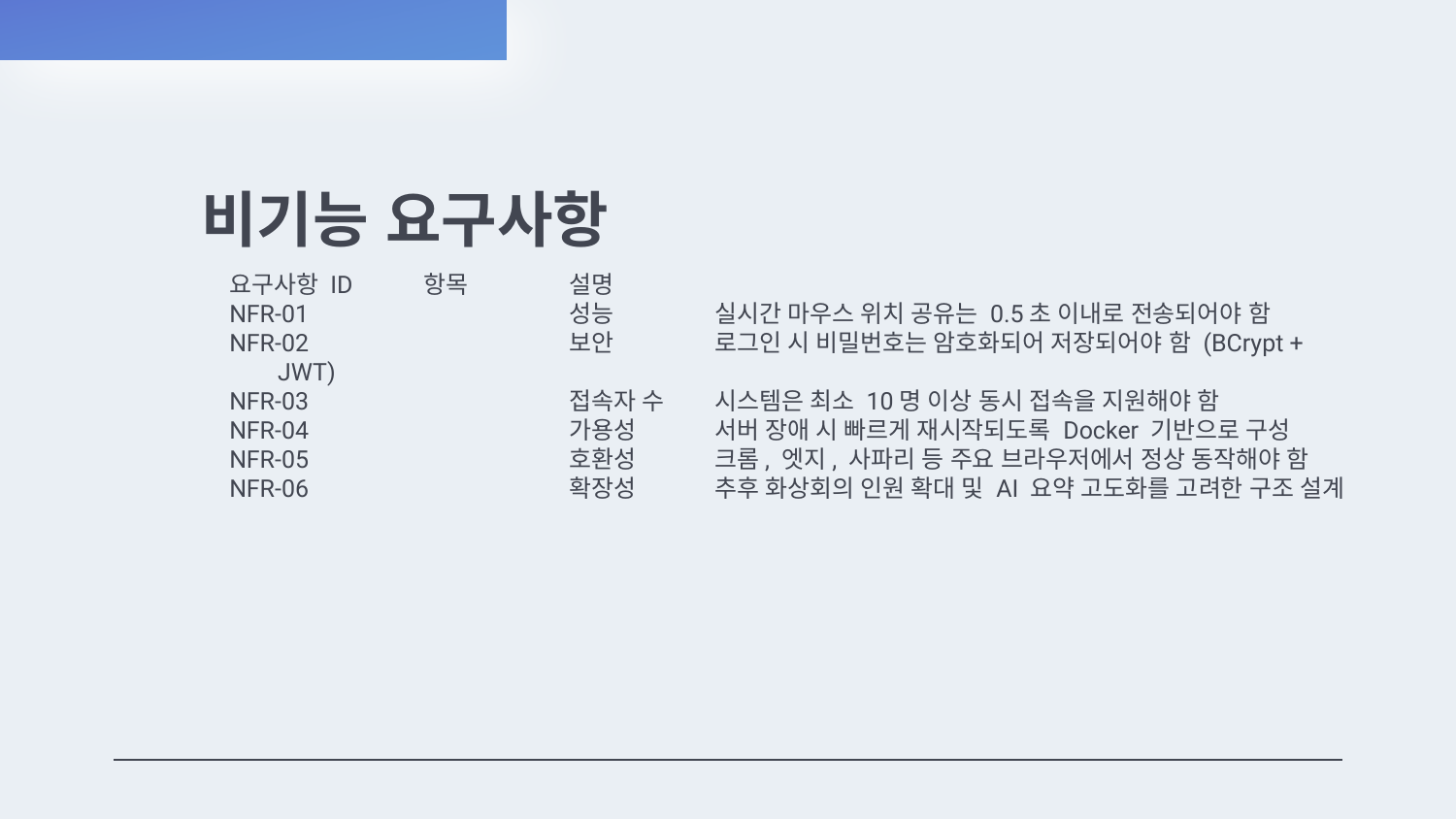

# 비기능 요구사항
요구사항 ID	항목	설명
NFR-01		성능	실시간 마우스 위치 공유는 0.5초 이내로 전송되어야 함
NFR-02		보안	로그인 시 비밀번호는 암호화되어 저장되어야 함 (BCrypt + JWT)
NFR-03		접속자 수	시스템은 최소 10명 이상 동시 접속을 지원해야 함
NFR-04		가용성	서버 장애 시 빠르게 재시작되도록 Docker 기반으로 구성
NFR-05		호환성	크롬, 엣지, 사파리 등 주요 브라우저에서 정상 동작해야 함
NFR-06		확장성	추후 화상회의 인원 확대 및 AI 요약 고도화를 고려한 구조 설계